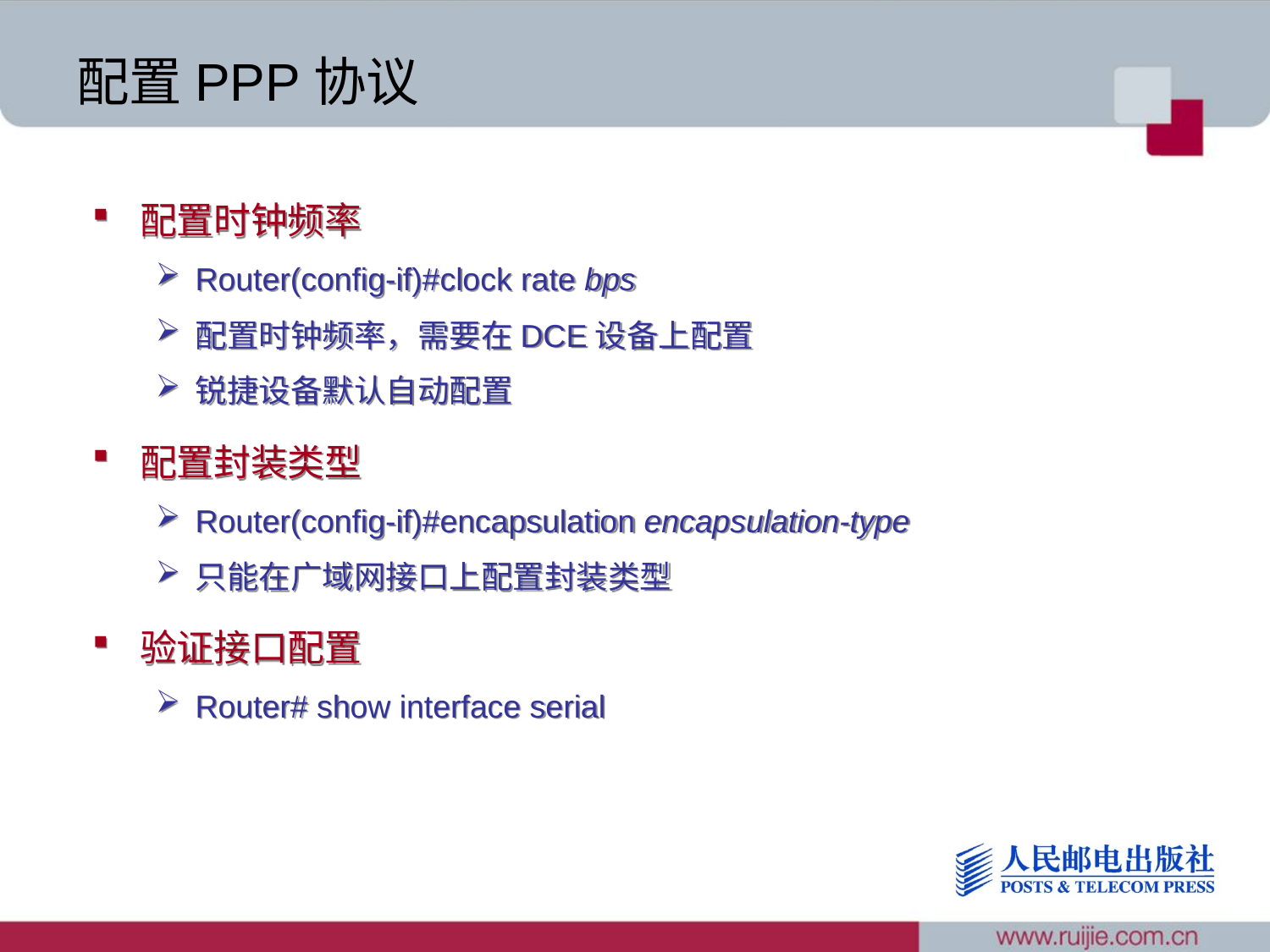

# 配置PPP协议
配置时钟频率
Router(config-if)#clock rate bps
配置时钟频率，需要在DCE设备上配置
锐捷设备默认自动配置
配置封装类型
Router(config-if)#encapsulation encapsulation-type
只能在广域网接口上配置封装类型
验证接口配置
Router# show interface serial